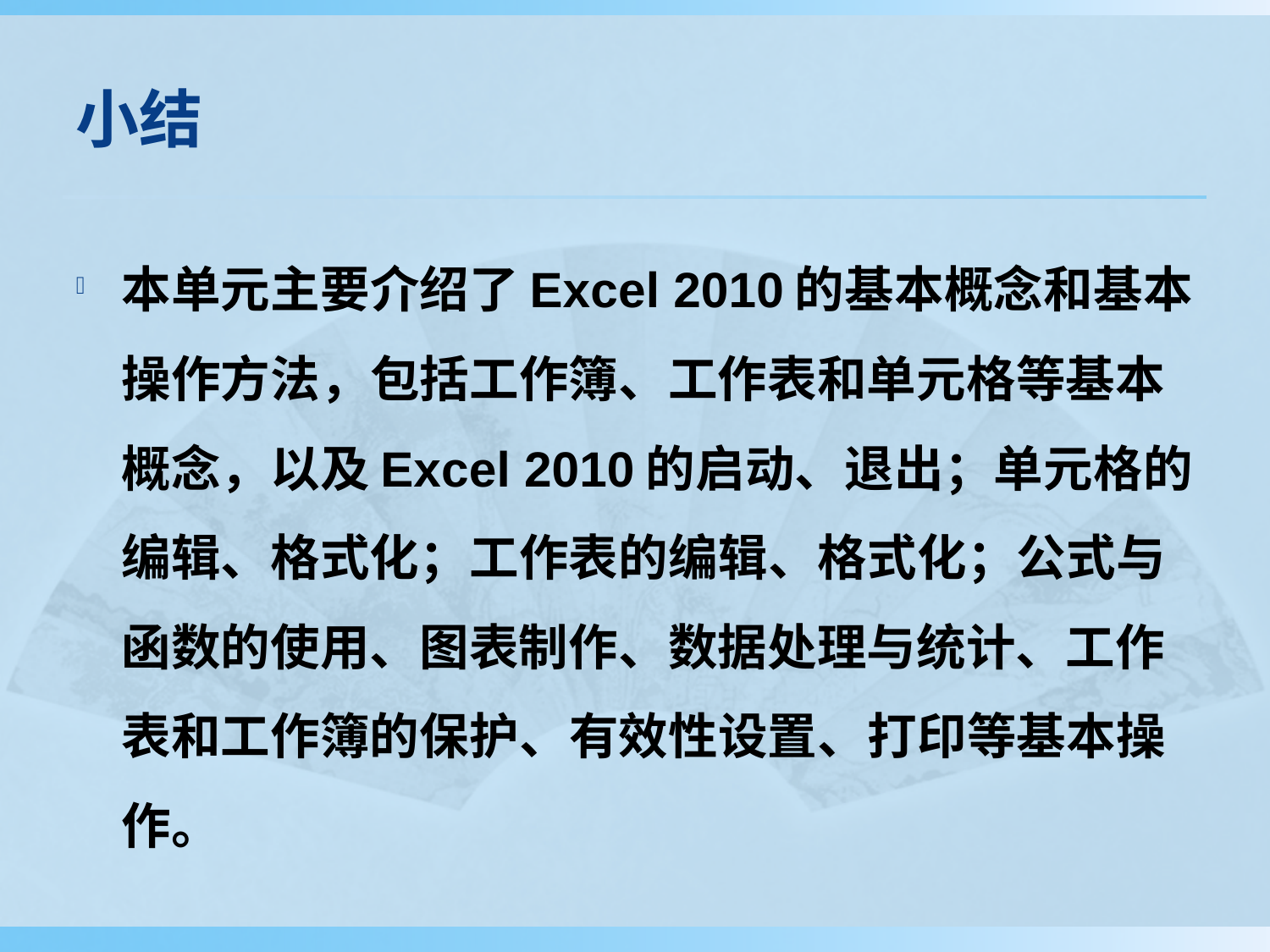

# 小结
本单元主要介绍了Excel 2010的基本概念和基本操作方法，包括工作簿、工作表和单元格等基本概念，以及Excel 2010的启动、退出；单元格的编辑、格式化；工作表的编辑、格式化；公式与函数的使用、图表制作、数据处理与统计、工作表和工作簿的保护、有效性设置、打印等基本操作。